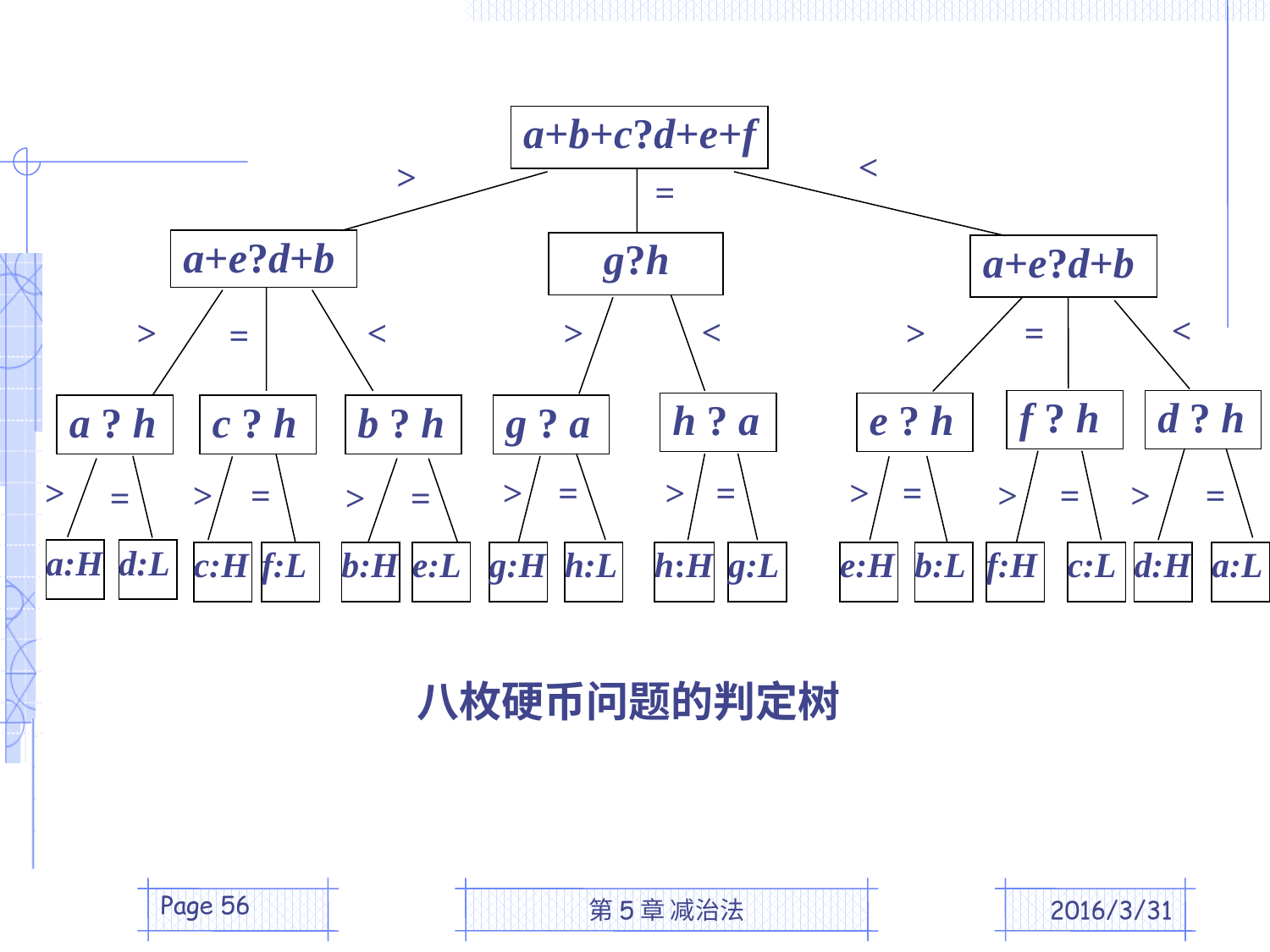

a+b+c?d+e+f
<
>

=

a+e?d+b
    g?h
a+e?d+b

<
<
>
<
>
>
=
=
f ? h
d ? h
h ? a
e ? h
a ? h
c ? h
b ? h
g ? a

>
>
=
>
=
>
=
>
=
>
=
>
=
=
>
=
a:H
d:L
c:H
f:L
b:H
e:L
g:H
h:L
h:H
g:L
e:H
b:L
f:H
c:L
d:H
a:L
八枚硬币问题的判定树
Page 56
第5章 减治法
2016/3/31